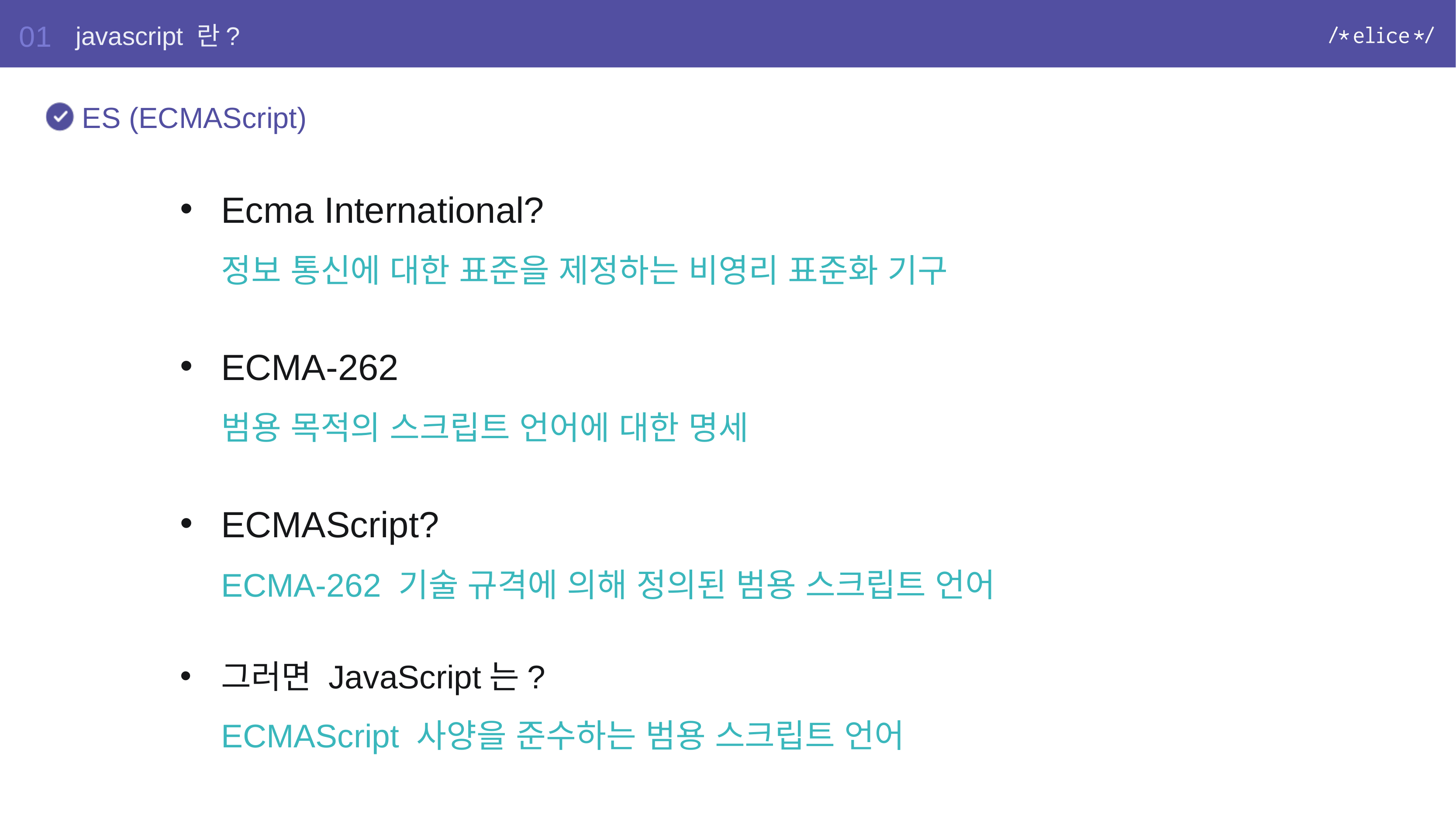

01
javascript 란?
ES (ECMAScript)
Ecma International?
정보 통신에 대한 표준을 제정하는 비영리 표준화 기구

ECMA-262
범용 목적의 스크립트 언어에 대한 명세

ECMAScript?
ECMA-262 기술 규격에 의해 정의된 범용 스크립트 언어

그러면 JavaScript는?
ECMAScript 사양을 준수하는 범용 스크립트 언어